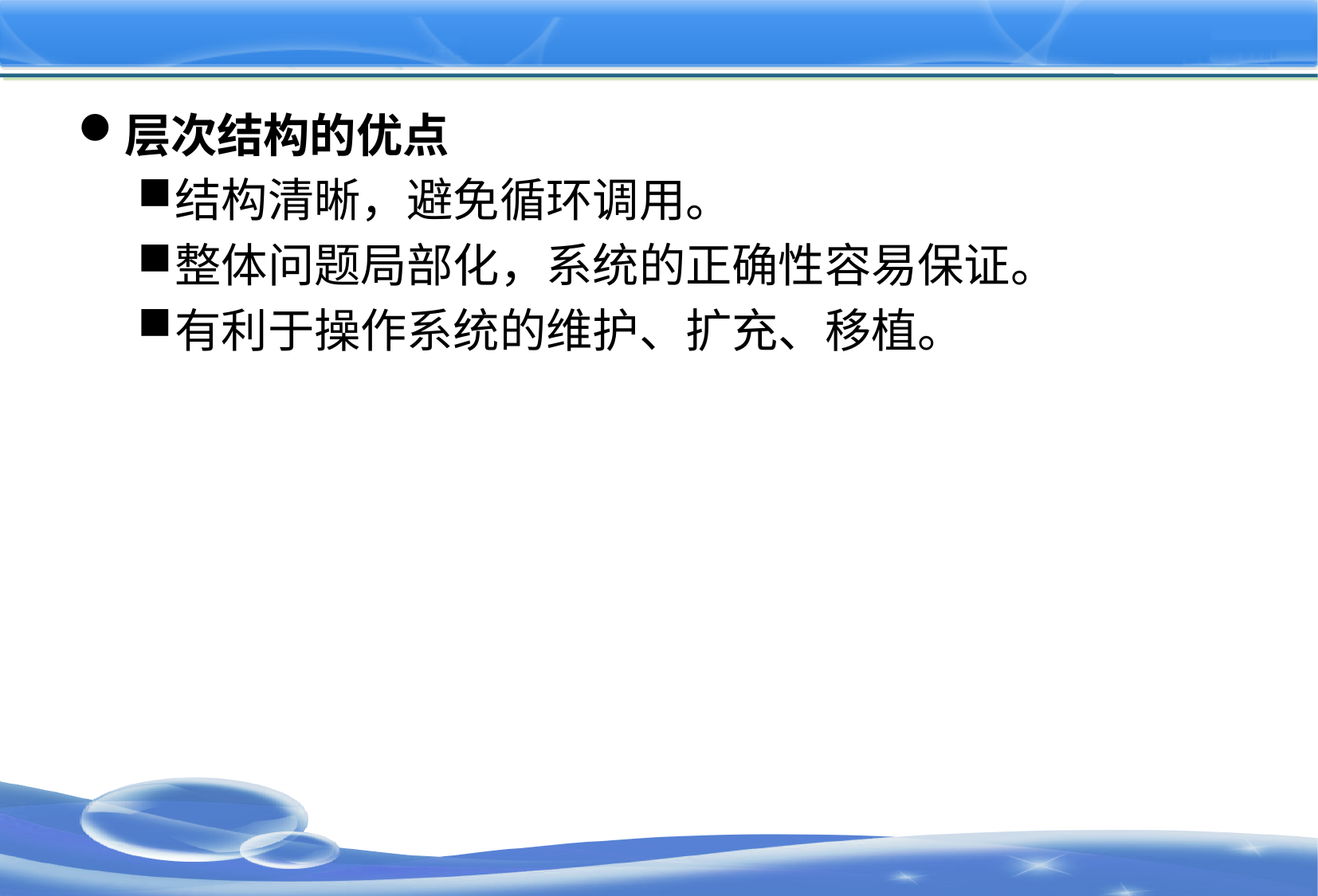

#
层次结构的优点
结构清晰，避免循环调用。
整体问题局部化，系统的正确性容易保证。
有利于操作系统的维护、扩充、移植。